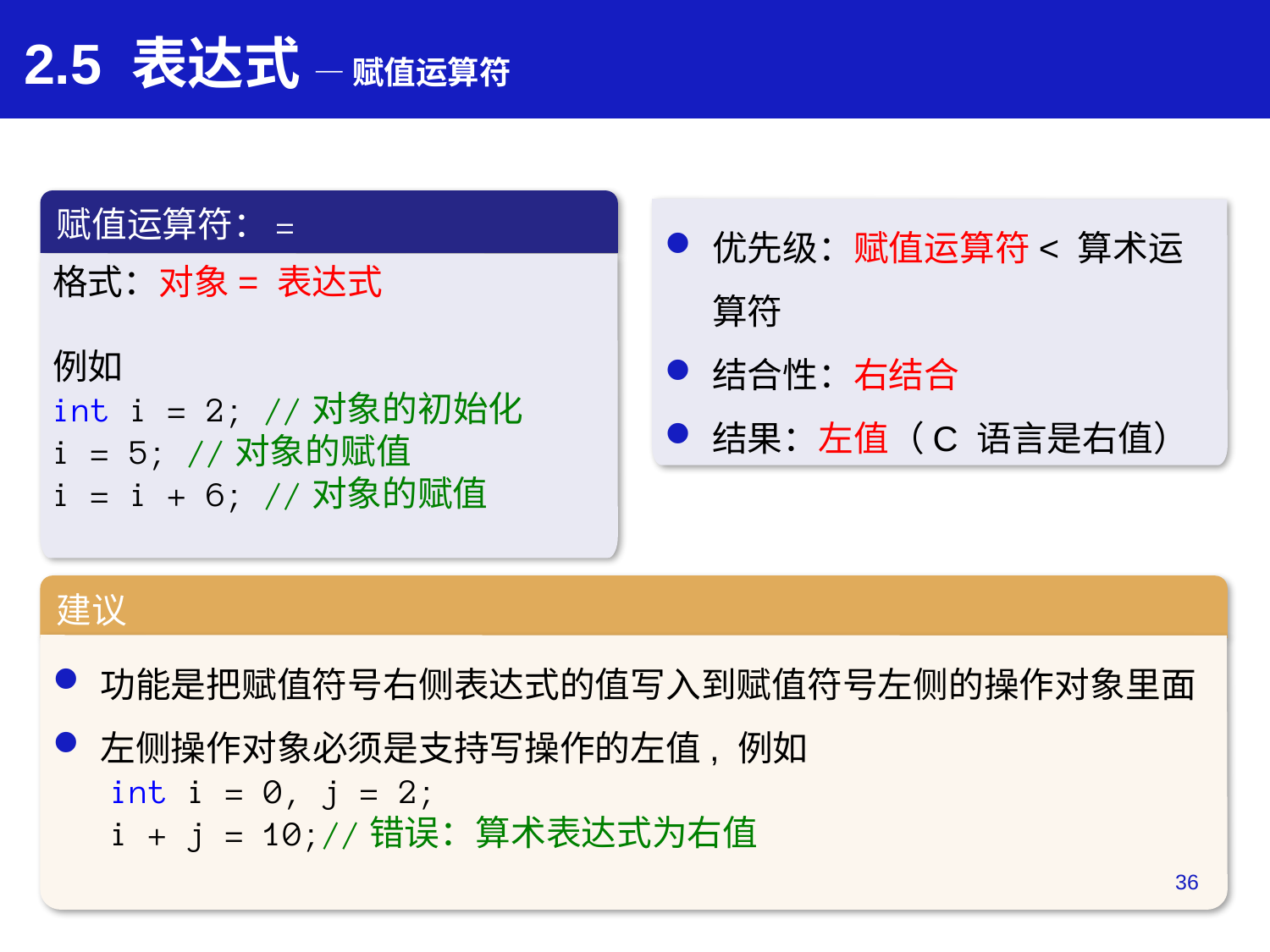

2.5 表达式 — 赋值运算符
赋值运算符：=
优先级：赋值运算符< 算术运算符
结合性：右结合
结果：左值（C 语言是右值）
格式：对象= 表达式

例如
int i = 2; //对象的初始化
i = 5; //对象的赋值
i = i + 6; //对象的赋值

建议
功能是把赋值符号右侧表达式的值写入到赋值符号左侧的操作对象里面
左侧操作对象必须是支持写操作的左值, 例如
   int i = 0, j = 2;
   i + j = 10;//错误：算术表达式为右值

36